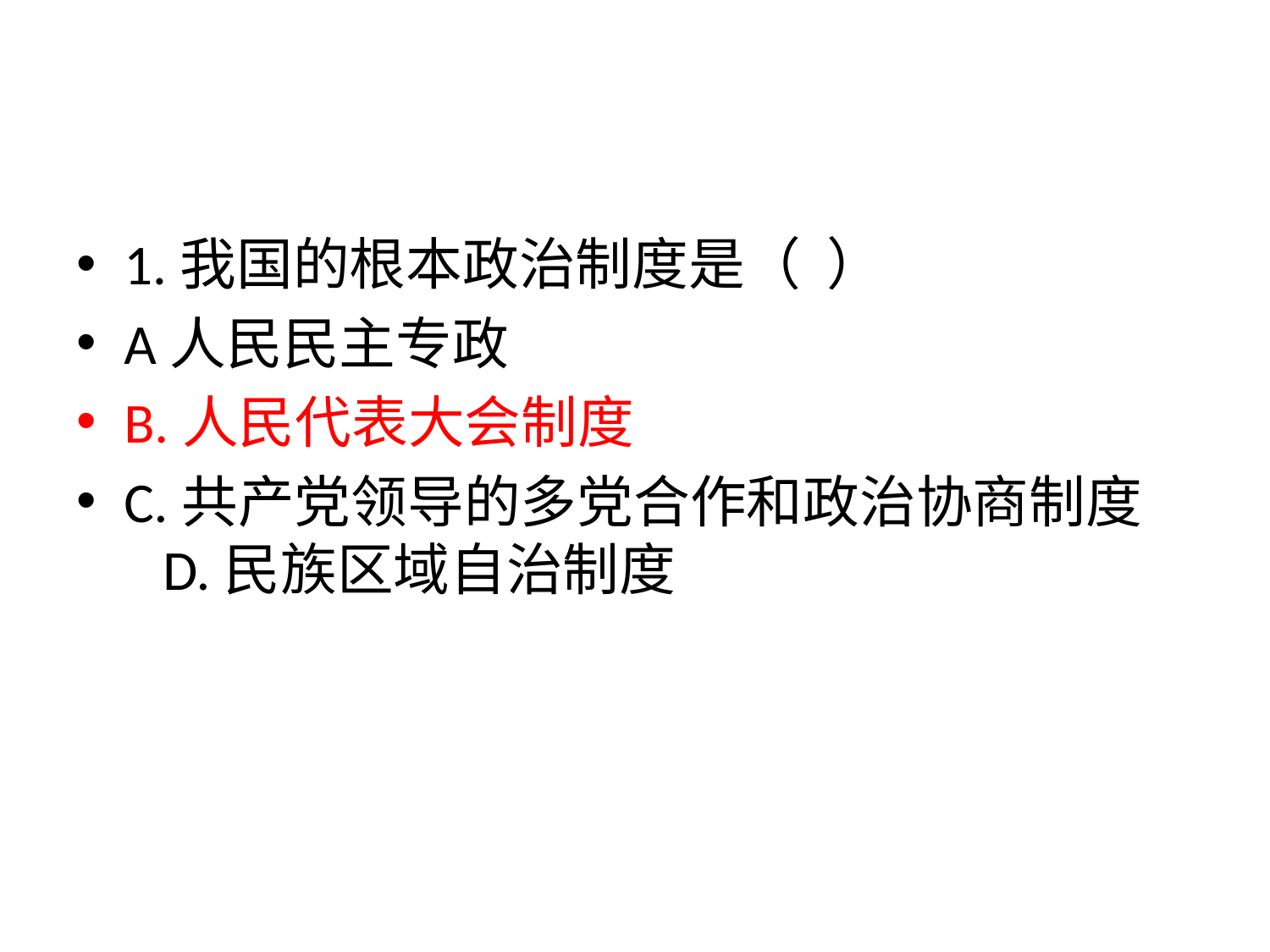

#
1.我国的根本政治制度是（  ）
A人民民主专政
B.人民代表大会制度
C.共产党领导的多党合作和政治协商制度       D.民族区域自治制度